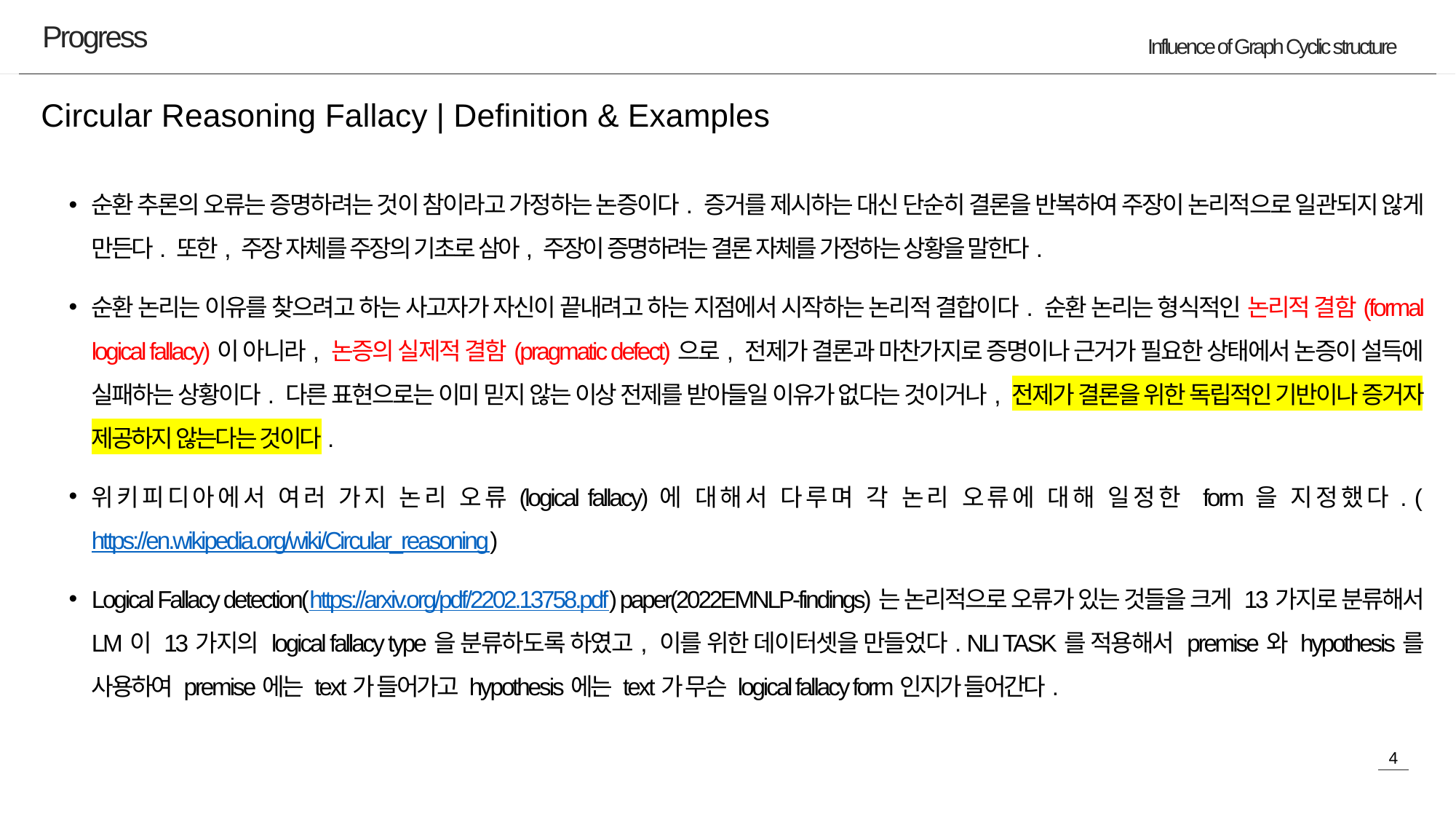

Progress
Circular Reasoning Fallacy | Definition & Examples
순환 추론의 오류는 증명하려는 것이 참이라고 가정하는 논증이다. 증거를 제시하는 대신 단순히 결론을 반복하여 주장이 논리적으로 일관되지 않게 만든다. 또한, 주장 자체를 주장의 기초로 삼아, 주장이 증명하려는 결론 자체를 가정하는 상황을 말한다.
순환 논리는 이유를 찾으려고 하는 사고자가 자신이 끝내려고 하는 지점에서 시작하는 논리적 결합이다. 순환 논리는 형식적인 논리적 결함(formal logical fallacy)이 아니라, 논증의 실제적 결함(pragmatic defect)으로, 전제가 결론과 마찬가지로 증명이나 근거가 필요한 상태에서 논증이 설득에 실패하는 상황이다. 다른 표현으로는 이미 믿지 않는 이상 전제를 받아들일 이유가 없다는 것이거나, 전제가 결론을 위한 독립적인 기반이나 증거자 제공하지 않는다는 것이다.
위키피디아에서 여러 가지 논리 오류(logical fallacy)에 대해서 다루며 각 논리 오류에 대해 일정한 form을 지정했다. (https://en.wikipedia.org/wiki/Circular_reasoning)
Logical Fallacy detection(https://arxiv.org/pdf/2202.13758.pdf) paper(2022EMNLP-findings)는 논리적으로 오류가 있는 것들을 크게 13가지로 분류해서 LM이 13가지의 logical fallacy type을 분류하도록 하였고, 이를 위한 데이터셋을 만들었다. NLI TASK를 적용해서 premise와 hypothesis를 사용하여 premise에는 text가 들어가고 hypothesis에는 text가 무슨 logical fallacy form인지가 들어간다.